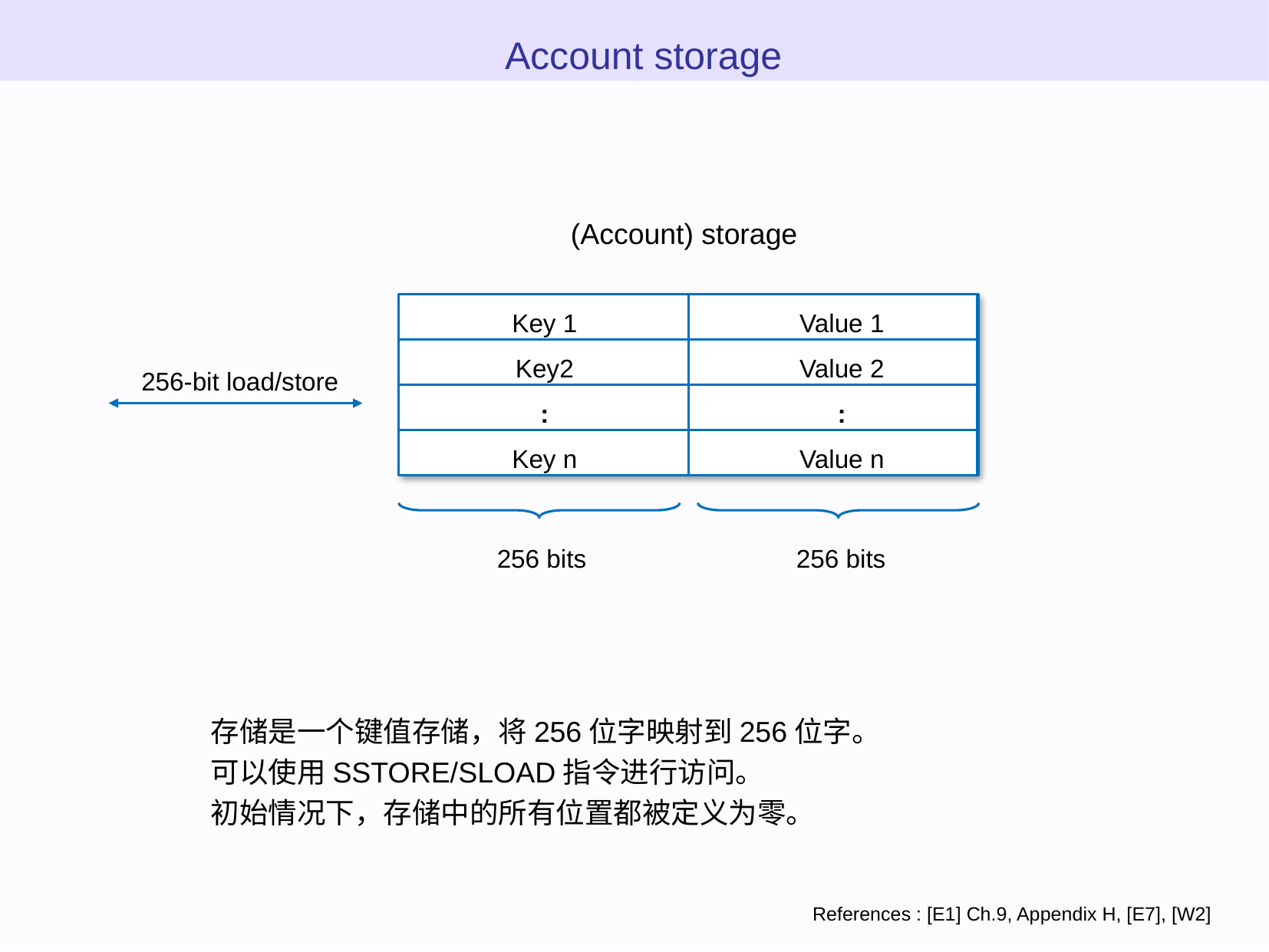

Account storage
(Account) storage

Key 1

Value 1

Key2

Value 2
256-bit load/store

:

:

Key n

Value n
256 bits
256 bits
存储是一个键值存储，将256位字映射到256位字。
可以使用SSTORE/SLOAD指令进行访问。
初始情况下，存储中的所有位置都被定义为零。
References : [E1] Ch.9, Appendix H, [E7], [W2]